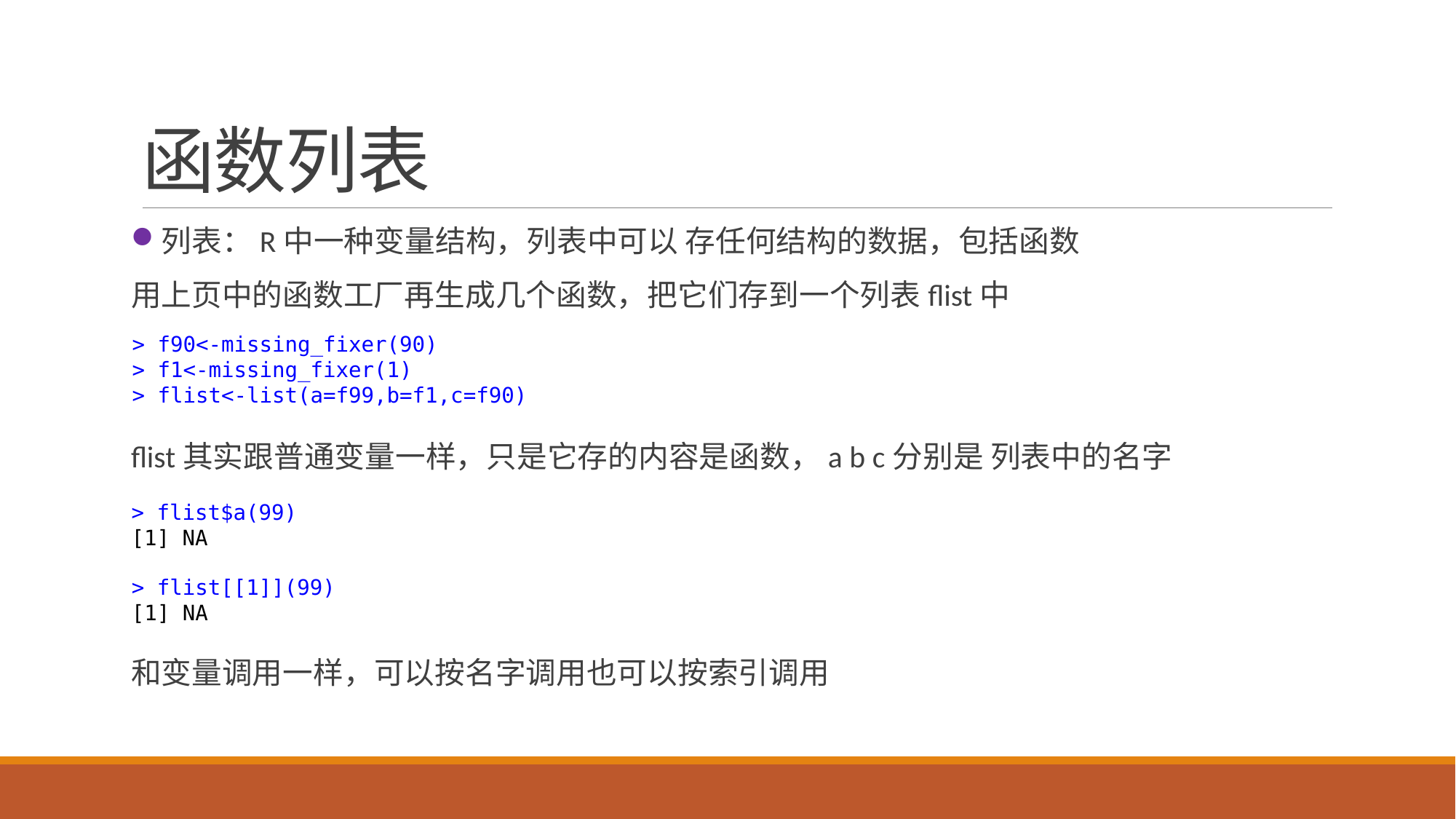

# 函数列表
列表：R中一种变量结构，列表中可以 存任何结构的数据，包括函数
用上页中的函数工厂再生成几个函数，把它们存到一个列表flist中

flist其实跟普通变量一样，只是它存的内容是函数，a b c分别是 列表中的名字

和变量调用一样，可以按名字调用也可以按索引调用

> f90<-missing_fixer(90)
> f1<-missing_fixer(1)
> flist<-list(a=f99,b=f1,c=f90)
> flist$a(99)
[1] NA
> flist[[1]](99)
[1] NA